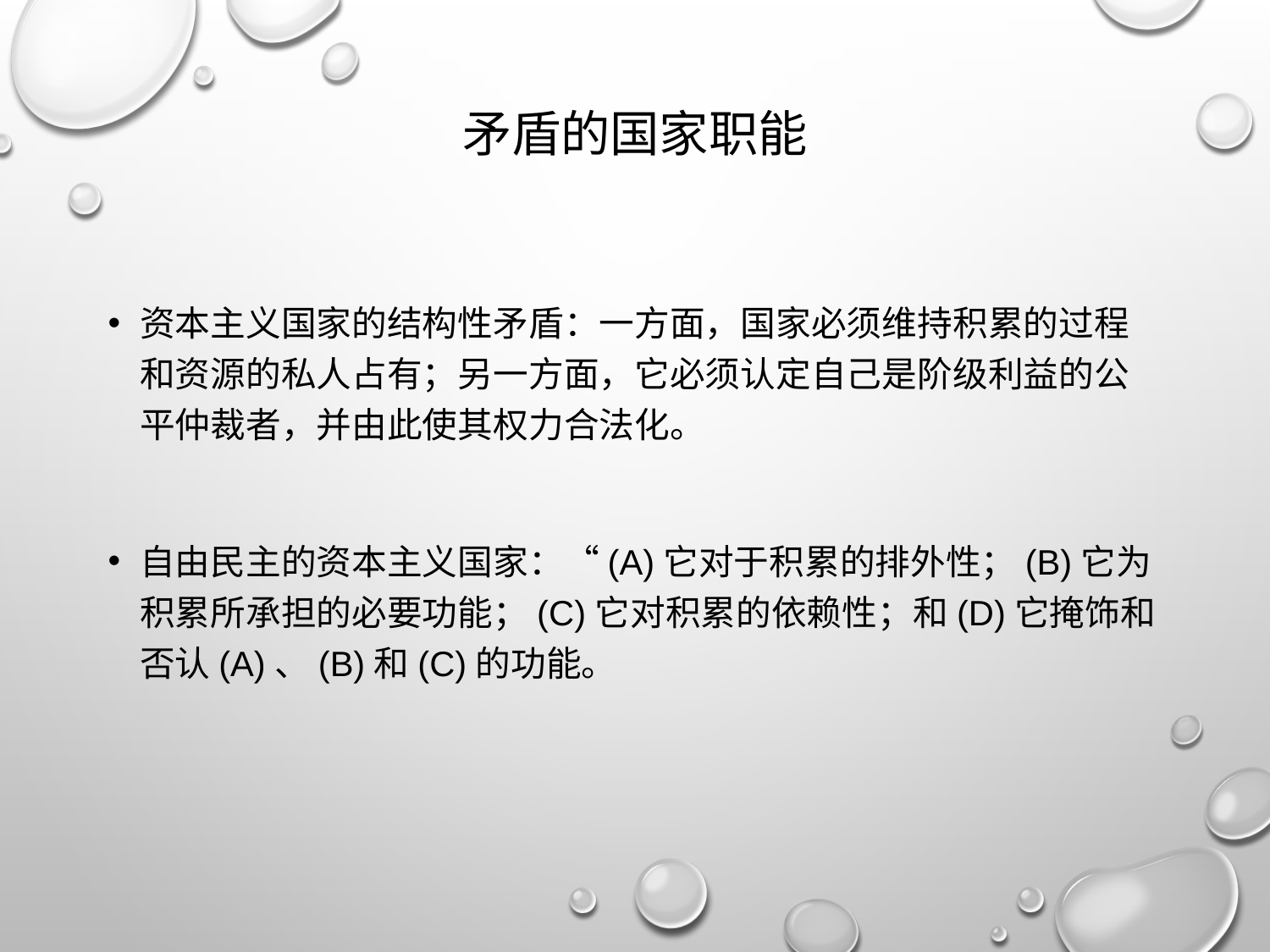

# 矛盾的国家职能

资本主义国家的结构性矛盾：一方面，国家必须维持积累的过程和资源的私人占有；另一方面，它必须认定自己是阶级利益的公平仲裁者，并由此使其权力合法化。

自由民主的资本主义国家：“(a)它对于积累的排外性；(b)它为积累所承担的必要功能；(c)它对积累的依赖性；和(d)它掩饰和否认(a)、(b)和(c)的功能。